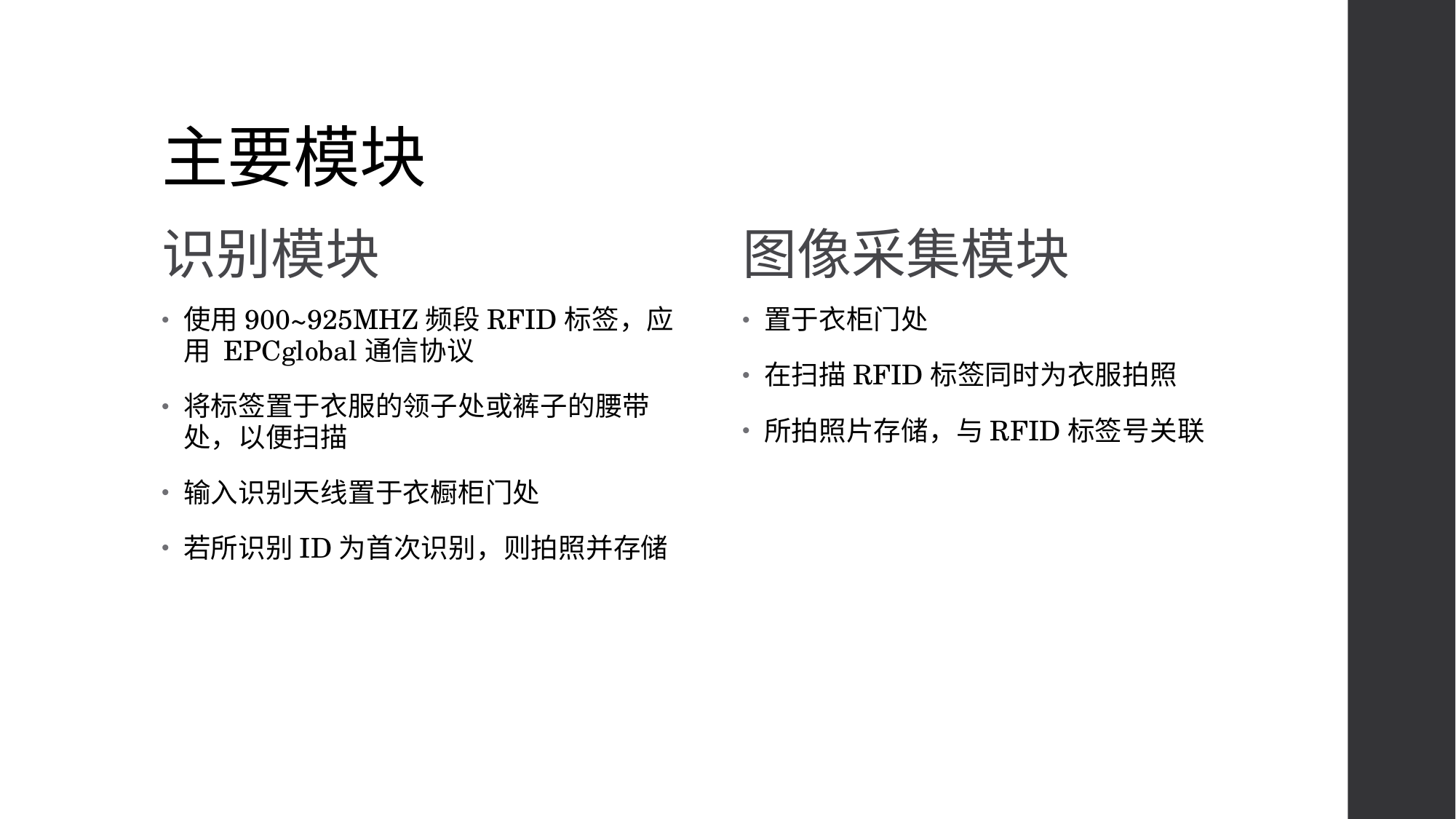

# 主要模块
识别模块
图像采集模块
使用900~925MHZ频段RFID标签，应用 EPCglobal通信协议
将标签置于衣服的领子处或裤子的腰带处，以便扫描
输入识别天线置于衣橱柜门处
若所识别ID为首次识别，则拍照并存储
置于衣柜门处
在扫描RFID标签同时为衣服拍照
所拍照片存储，与RFID标签号关联